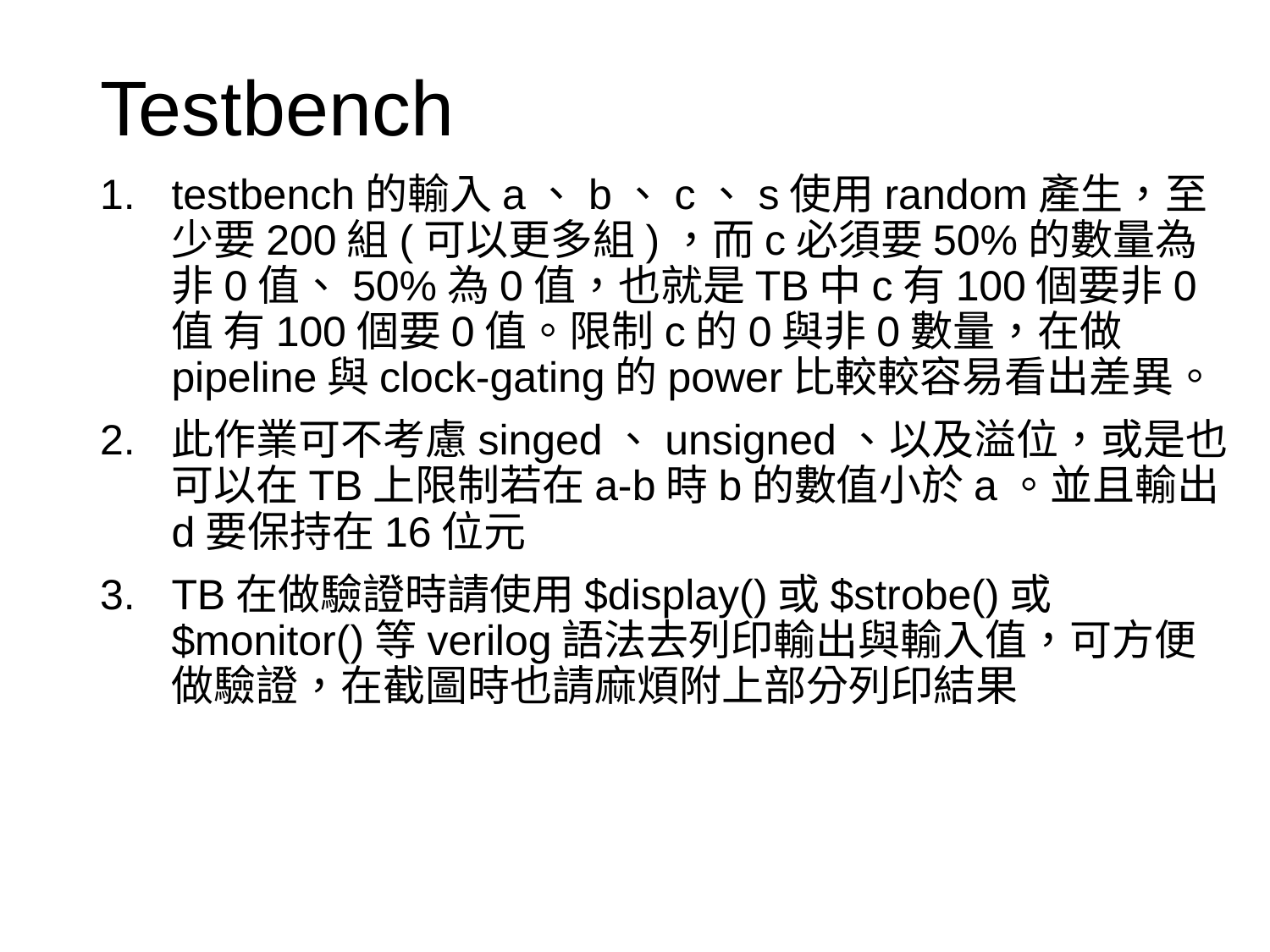

# Testbench
testbench的輸入a、b、c、s使用random產生，至少要200組(可以更多組)，而c必須要50%的數量為非0值、50%為0值，也就是TB中c有100個要非0值 有100個要0值。限制c的0與非0數量，在做pipeline與clock-gating的power比較較容易看出差異。
此作業可不考慮singed、unsigned、以及溢位，或是也可以在TB上限制若在a-b時b的數值小於a。並且輸出d要保持在16位元
TB在做驗證時請使用$display()或$strobe()或$monitor()等verilog語法去列印輸出與輸入值，可方便做驗證，在截圖時也請麻煩附上部分列印結果